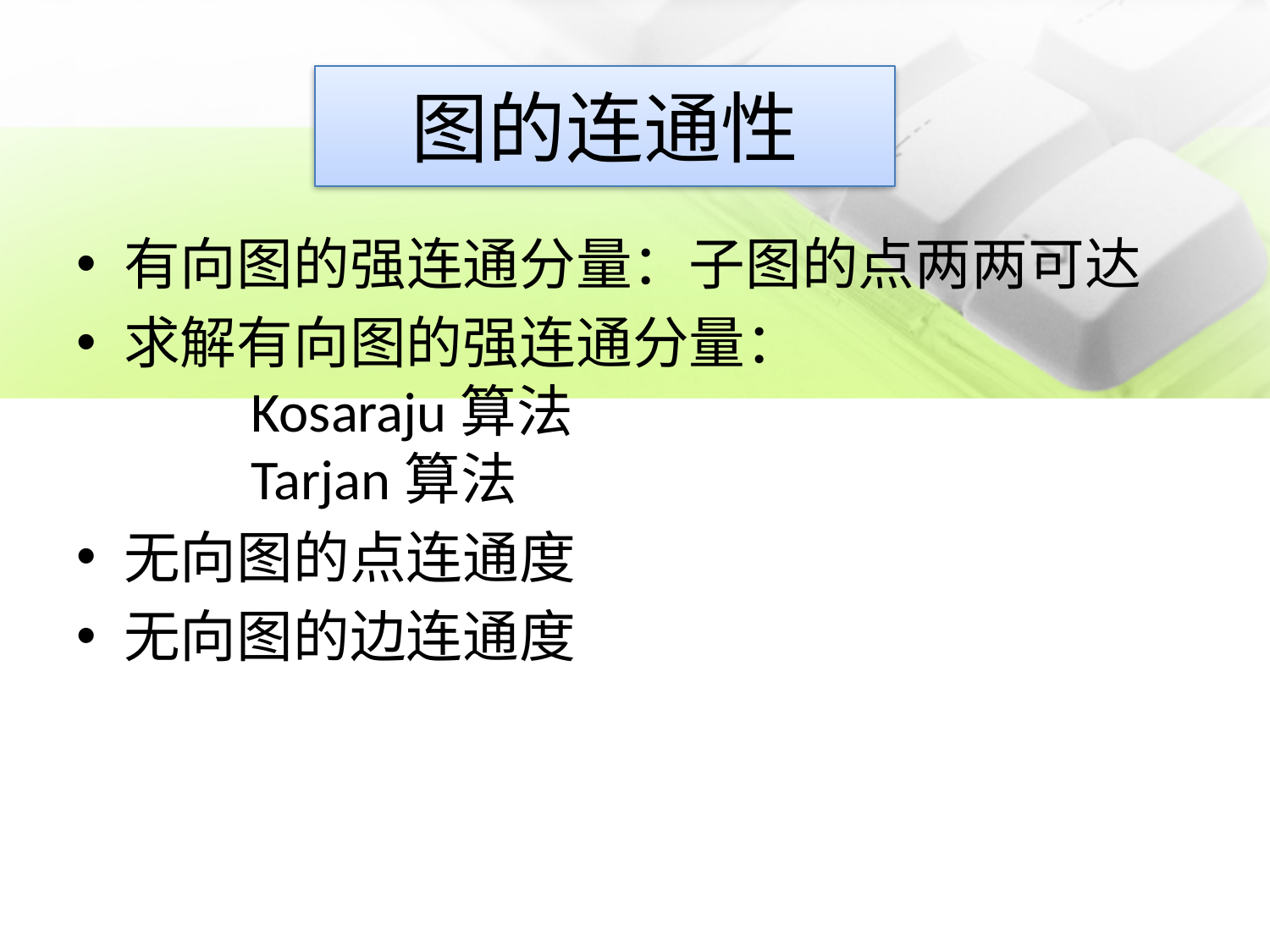

图的连通性
有向图的强连通分量：子图的点两两可达
求解有向图的强连通分量：
	Kosaraju算法
	Tarjan算法
无向图的点连通度
无向图的边连通度